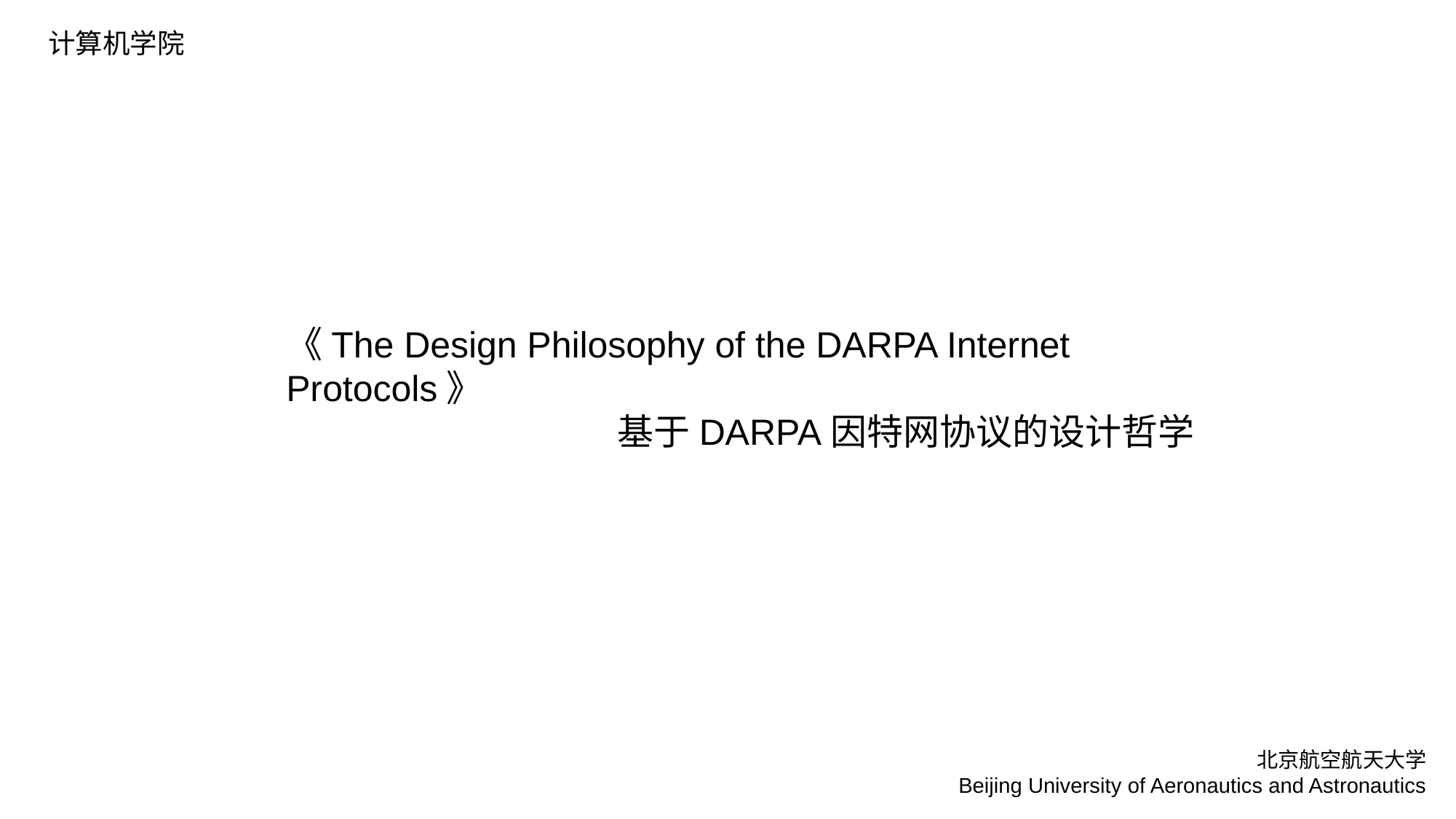

《The Design Philosophy of the DARPA Internet Protocols》
基于DARPA因特网协议的设计哲学